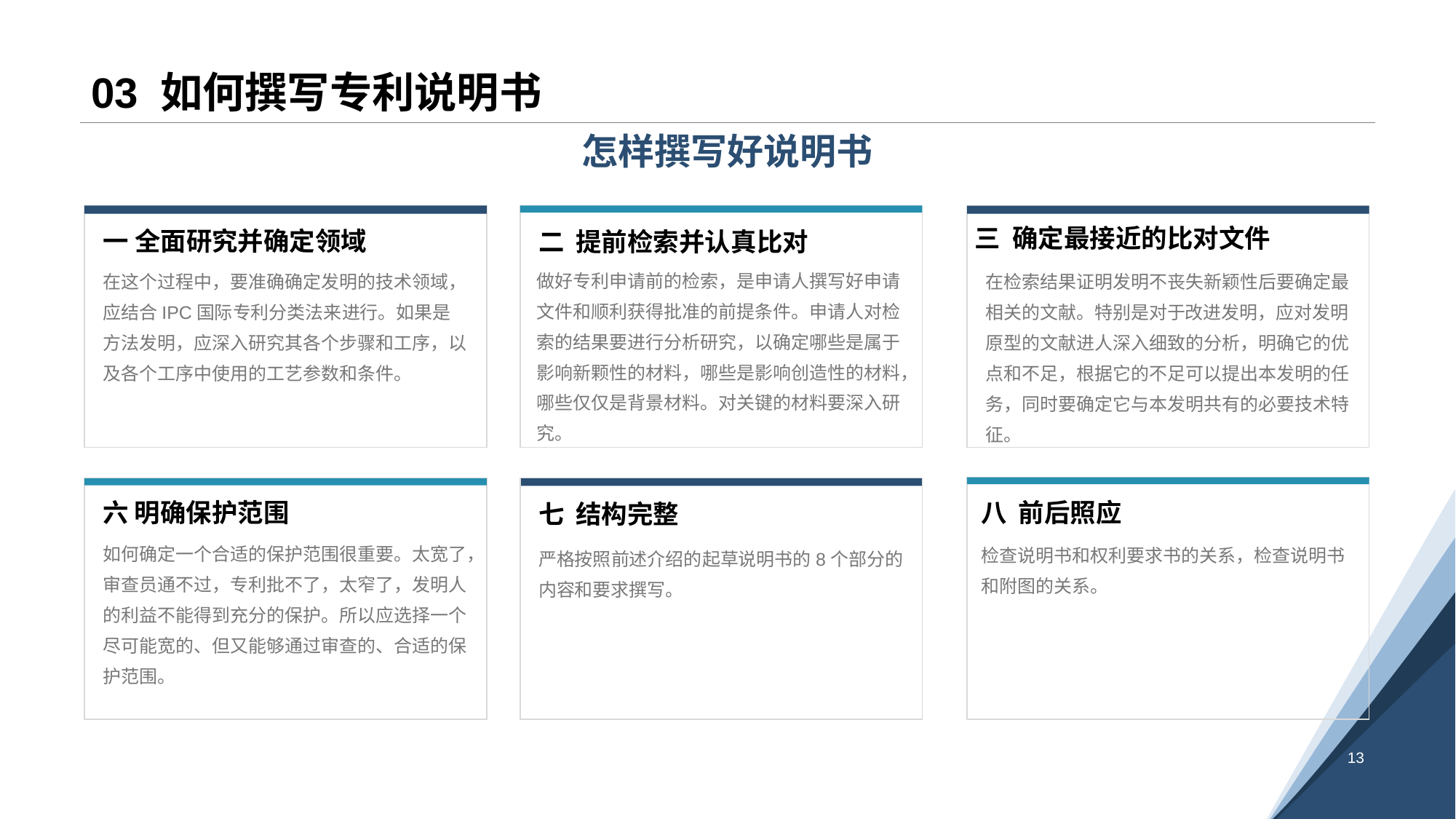

# 03 如何撰写专利说明书
怎样撰写好说明书

三  确定最接近的比对文件
一 全面研究并确定领域
二  提前检索并认真比对
做好专利申请前的检索，是申请人撰写好申请文件和顺利获得批准的前提条件。申请人对检索的结果要进行分析研究，以确定哪些是属于影响新颗性的材料，哪些是影响创造性的材料，哪些仅仅是背景材料。对关键的材料要深入研究。
在检索结果证明发明不丧失新颖性后要确定最相关的文献。特别是对于改进发明，应对发明原型的文献进人深入细致的分析，明确它的优点和不足，根据它的不足可以提出本发明的任务，同时要确定它与本发明共有的必要技术特征。
在这个过程中，要准确确定发明的技术领域，应结合IPC国际专利分类法来进行。如果是方法发明，应深入研究其各个步骤和工序，以及各个工序中使用的工艺参数和条件。

八  前后照应
六 明确保护范围
七  结构完整
如何确定一个合适的保护范围很重要。太宽了，审查员通不过，专利批不了，太窄了，发明人的利益不能得到充分的保护。所以应选择一个尽可能宽的、但又能够通过审查的、合适的保护范围。
检查说明书和权利要求书的关系，检查说明书和附图的关系。
严格按照前述介绍的起草说明书的8个部分的内容和要求撰写。

13